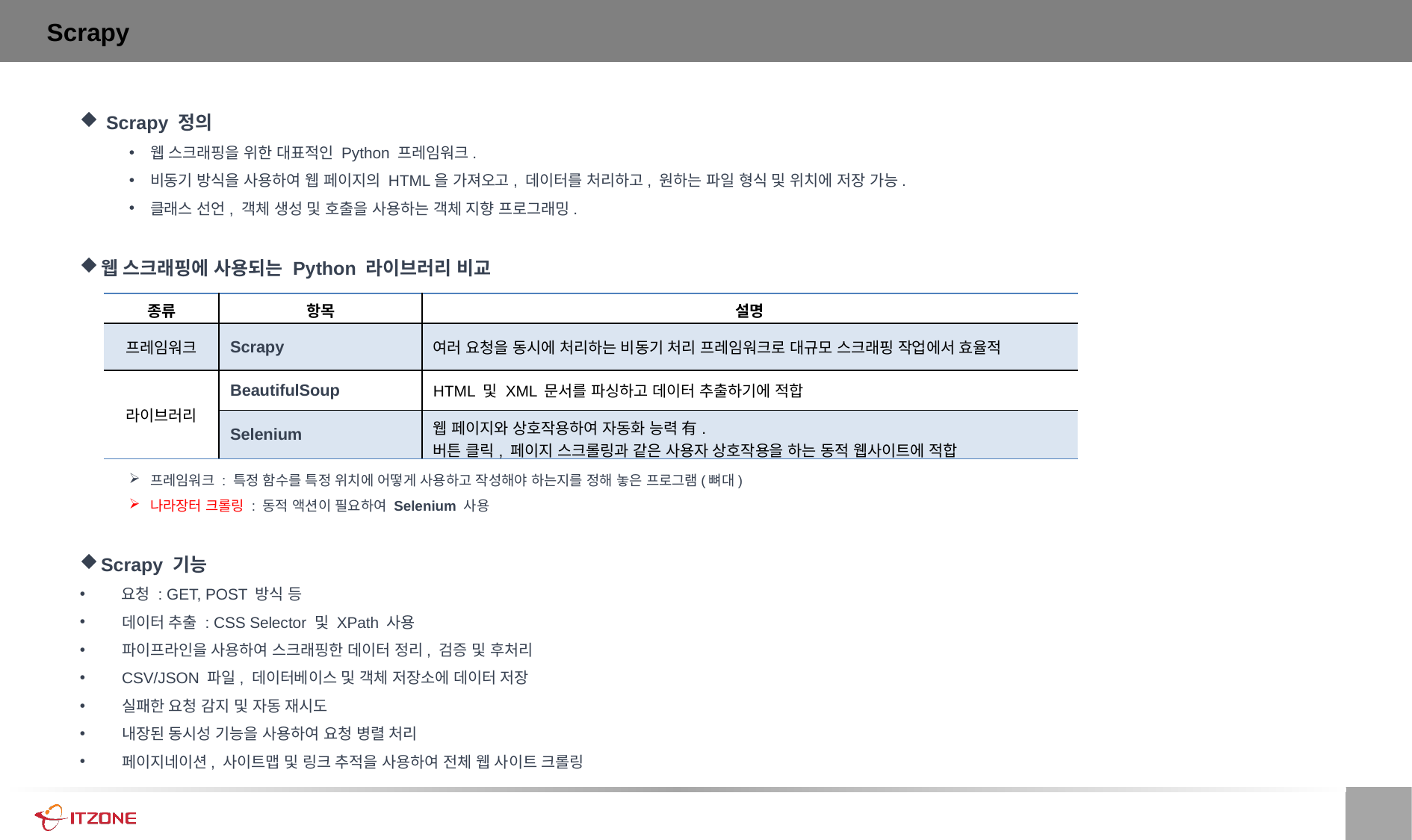

Scrapy
 Scrapy 정의
웹 스크래핑을 위한 대표적인 Python 프레임워크.
비동기 방식을 사용하여 웹 페이지의 HTML을 가져오고, 데이터를 처리하고, 원하는 파일 형식 및 위치에 저장 가능.
클래스 선언, 객체 생성 및 호출을 사용하는 객체 지향 프로그래밍.

웹 스크래핑에 사용되는 Python 라이브러리 비교

프레임워크 : 특정 함수를 특정 위치에 어떻게 사용하고 작성해야 하는지를 정해 놓은 프로그램(뼈대)
나라장터 크롤링 : 동적 액션이 필요하여 Selenium 사용

Scrapy 기능
    요청 : GET, POST 방식 등
데이터 추출 : CSS Selector 및 XPath 사용
파이프라인을 사용하여 스크래핑한 데이터 정리, 검증 및 후처리
CSV/JSON 파일, 데이터베이스 및 객체 저장소에 데이터 저장
실패한 요청 감지 및 자동 재시도
내장된 동시성 기능을 사용하여 요청 병렬 처리
페이지네이션, 사이트맵 및 링크 추적을 사용하여 전체 웹 사이트 크롤링

| 종류 | 항목 | 설명 |
| --- | --- | --- |
| 프레임워크 | Scrapy | 여러 요청을 동시에 처리하는 비동기 처리 프레임워크로 대규모 스크래핑 작업에서 효율적 |
| 라이브러리 | BeautifulSoup | HTML 및 XML 문서를 파싱하고 데이터 추출하기에 적합 |
|  | Selenium | 웹 페이지와 상호작용하여 자동화 능력 有. 버튼 클릭, 페이지 스크롤링과 같은 사용자 상호작용을 하는 동적 웹사이트에 적합 |